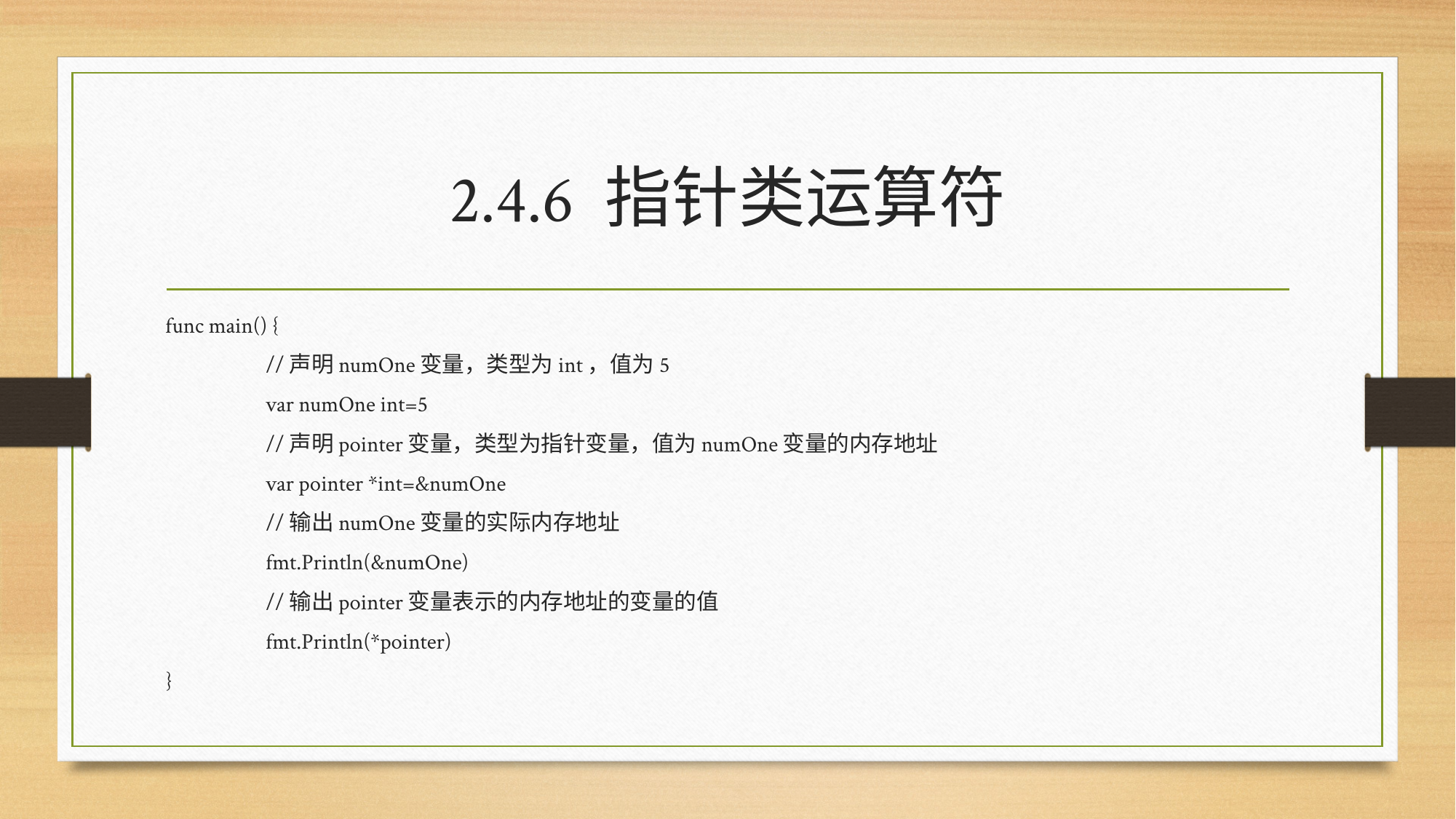

# 2.4.6 指针类运算符
func main() {
	//声明numOne变量，类型为int，值为5
	var numOne int=5
	//声明pointer变量，类型为指针变量，值为numOne变量的内存地址
	var pointer *int=&numOne
	//输出numOne变量的实际内存地址
	fmt.Println(&numOne)
	//输出pointer变量表示的内存地址的变量的值
	fmt.Println(*pointer)
}